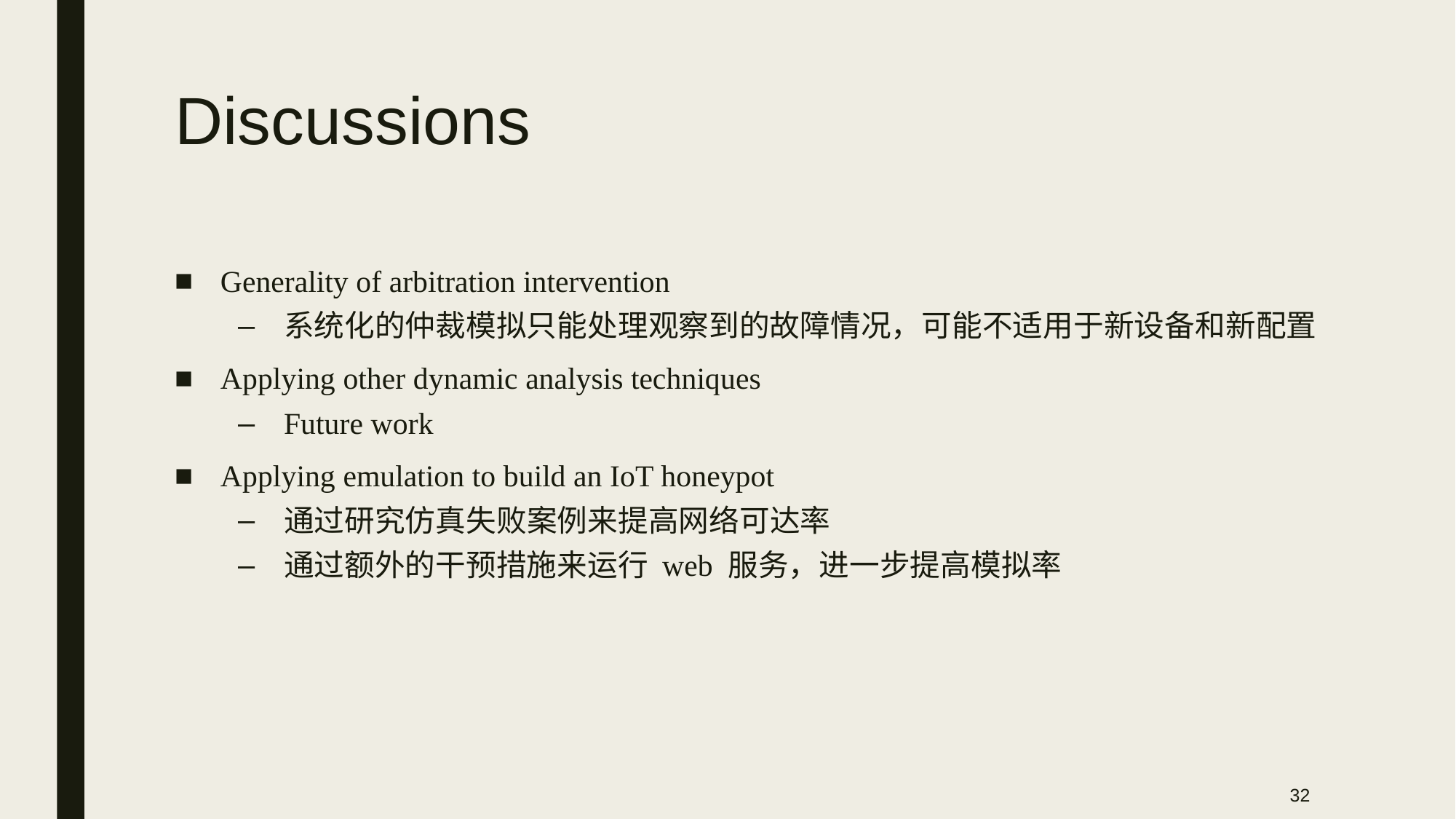

# Discussions
Generality of arbitration intervention
系统化的仲裁模拟只能处理观察到的故障情况，可能不适用于新设备和新配置
Applying other dynamic analysis techniques
Future work
Applying emulation to build an IoT honeypot
通过研究仿真失败案例来提高网络可达率
通过额外的干预措施来运行 web 服务，进一步提高模拟率
32